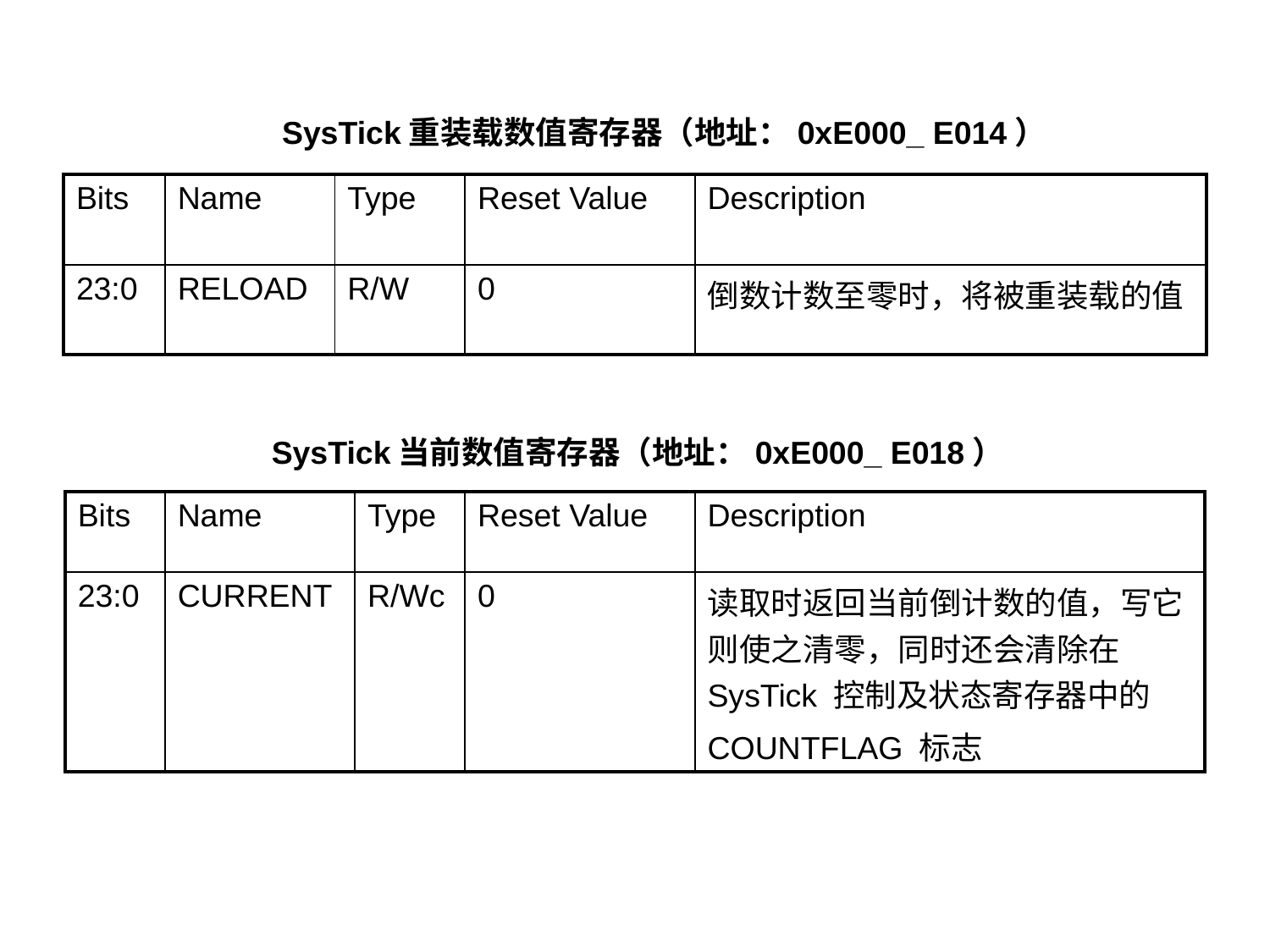

SysTick重装载数值寄存器（地址：0xE000_ E014）
| Bits | Name | Type | Reset Value | Description |
| --- | --- | --- | --- | --- |
| 23:0 | RELOAD | R/W | 0 | 倒数计数至零时，将被重装载的值 |
SysTick当前数值寄存器（地址：0xE000_ E018）
| Bits | Name | Type | Reset Value | Description |
| --- | --- | --- | --- | --- |
| 23:0 | CURRENT | R/Wc | 0 | 读取时返回当前倒计数的值，写它则使之清零，同时还会清除在 SysTick 控制及状态寄存器中的 COUNTFLAG 标志 |